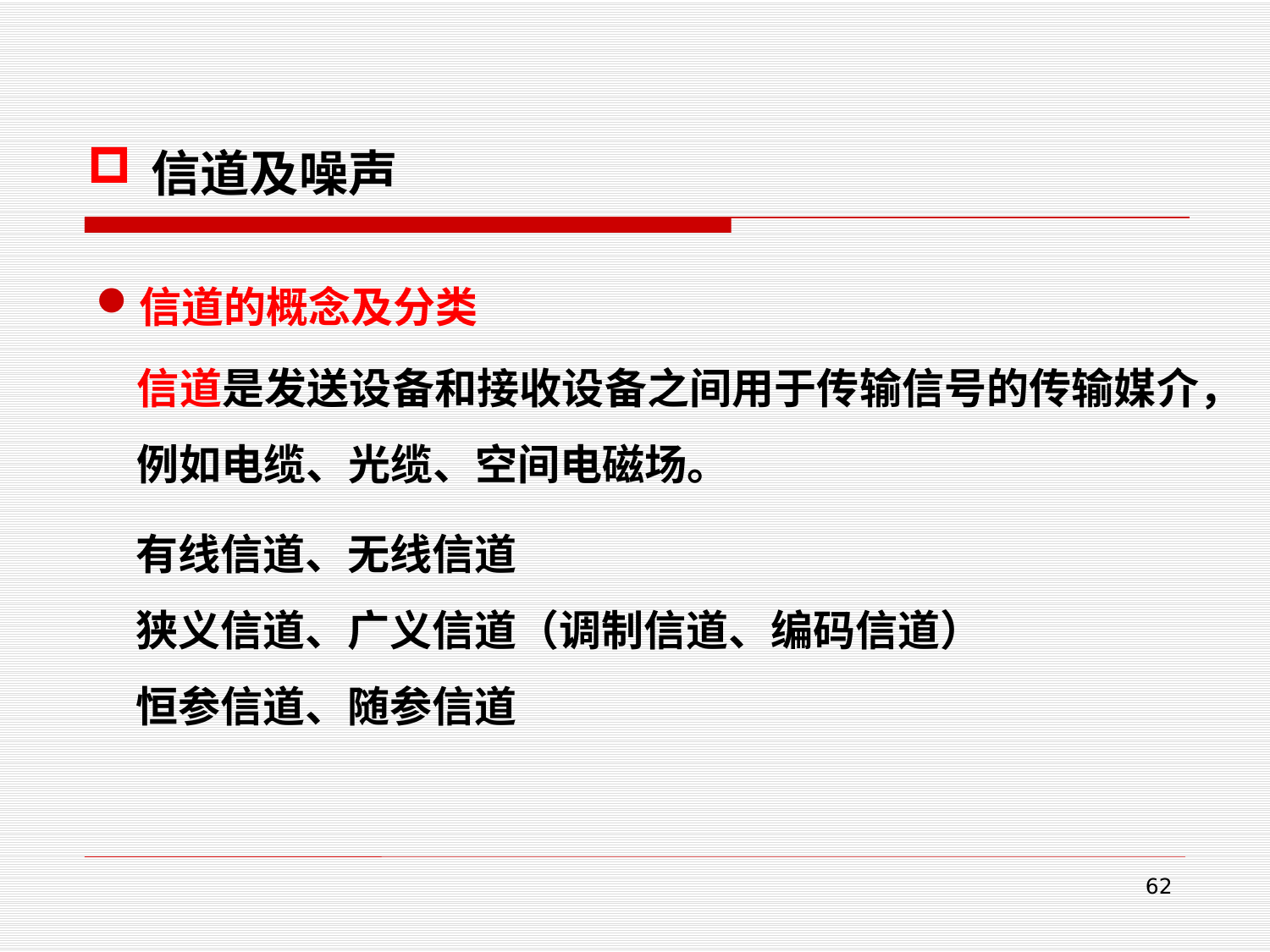

信道及噪声
信道的概念及分类
信道是发送设备和接收设备之间用于传输信号的传输媒介，例如电缆、光缆、空间电磁场。
有线信道、无线信道
狭义信道、广义信道（调制信道、编码信道）
恒参信道、随参信道

62